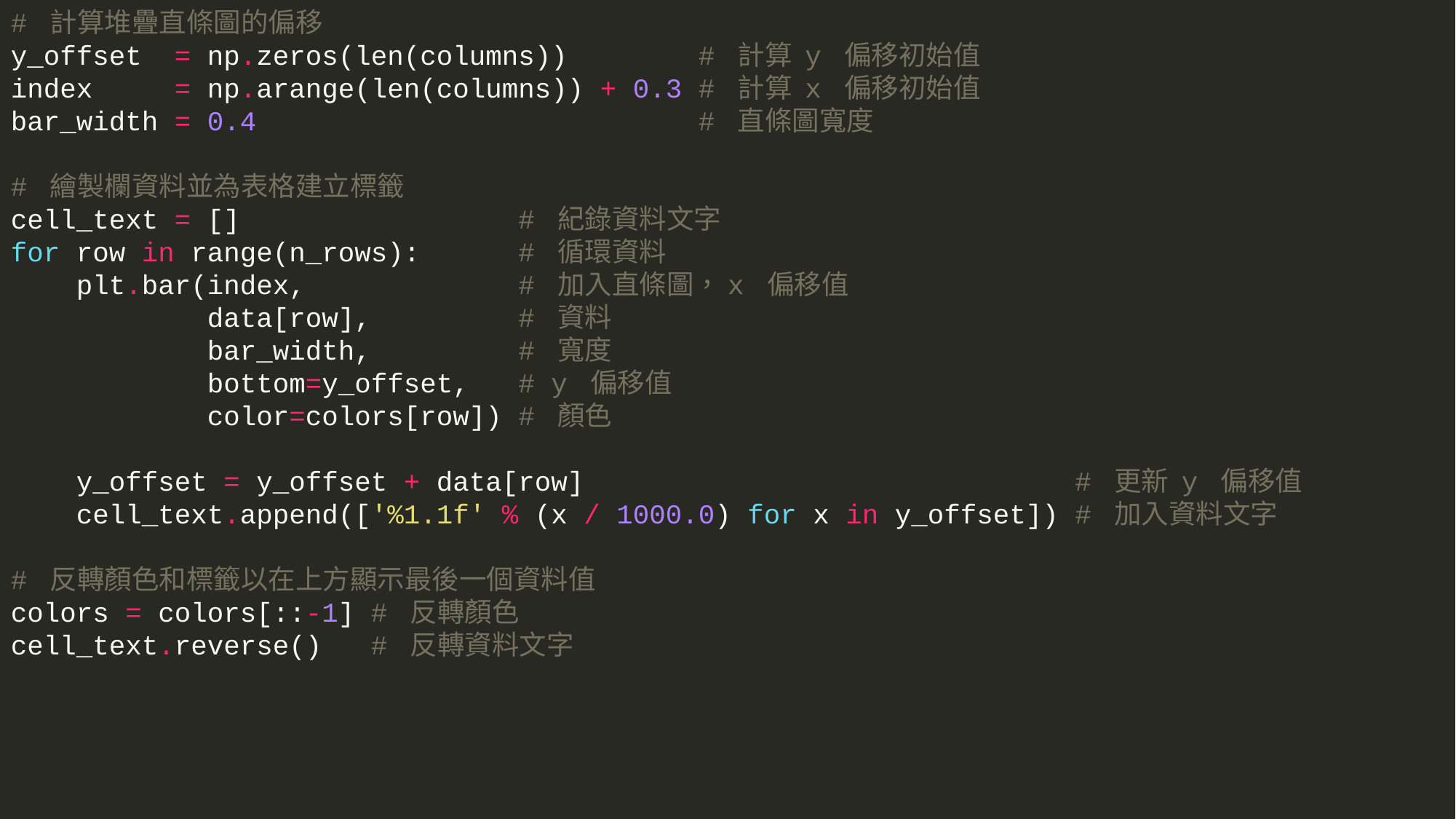

# 計算堆疊直條圖的偏移
y_offset  = np.zeros(len(columns))        # 計算 y 偏移初始值
index     = np.arange(len(columns)) + 0.3 # 計算 x 偏移初始值
bar_width = 0.4                           # 直條圖寬度

# 繪製欄資料並為表格建立標籤
cell_text = []                 # 紀錄資料文字
for row in range(n_rows):      # 循環資料
    plt.bar(index,             # 加入直條圖，x 偏移值
            data[row],         # 資料
            bar_width,         # 寬度
            bottom=y_offset,   # y 偏移值
            color=colors[row]) # 顏色

    y_offset = y_offset + data[row]                              # 更新 y 偏移值
    cell_text.append(['%1.1f' % (x / 1000.0) for x in y_offset]) # 加入資料文字

# 反轉顏色和標籤以在上方顯示最後一個資料值
colors = colors[::-1] # 反轉顏色
cell_text.reverse()   # 反轉資料文字